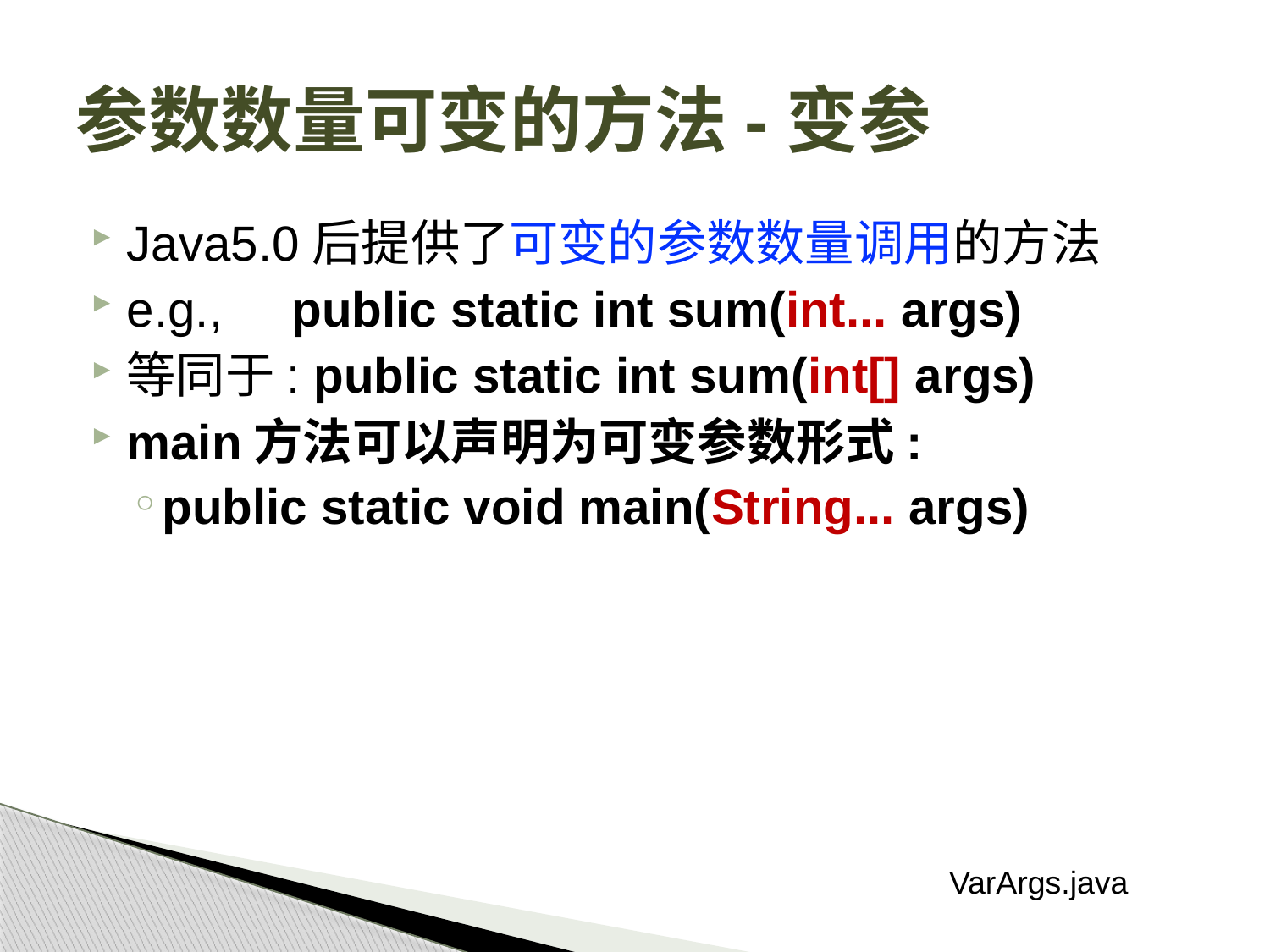

# 参数数量可变的方法-变参
Java5.0后提供了可变的参数数量调用的方法
e.g.,     public static int sum(int... args)
等同于: public static int sum(int[] args)
main方法可以声明为可变参数形式:
public static void main(String... args)

VarArgs.java